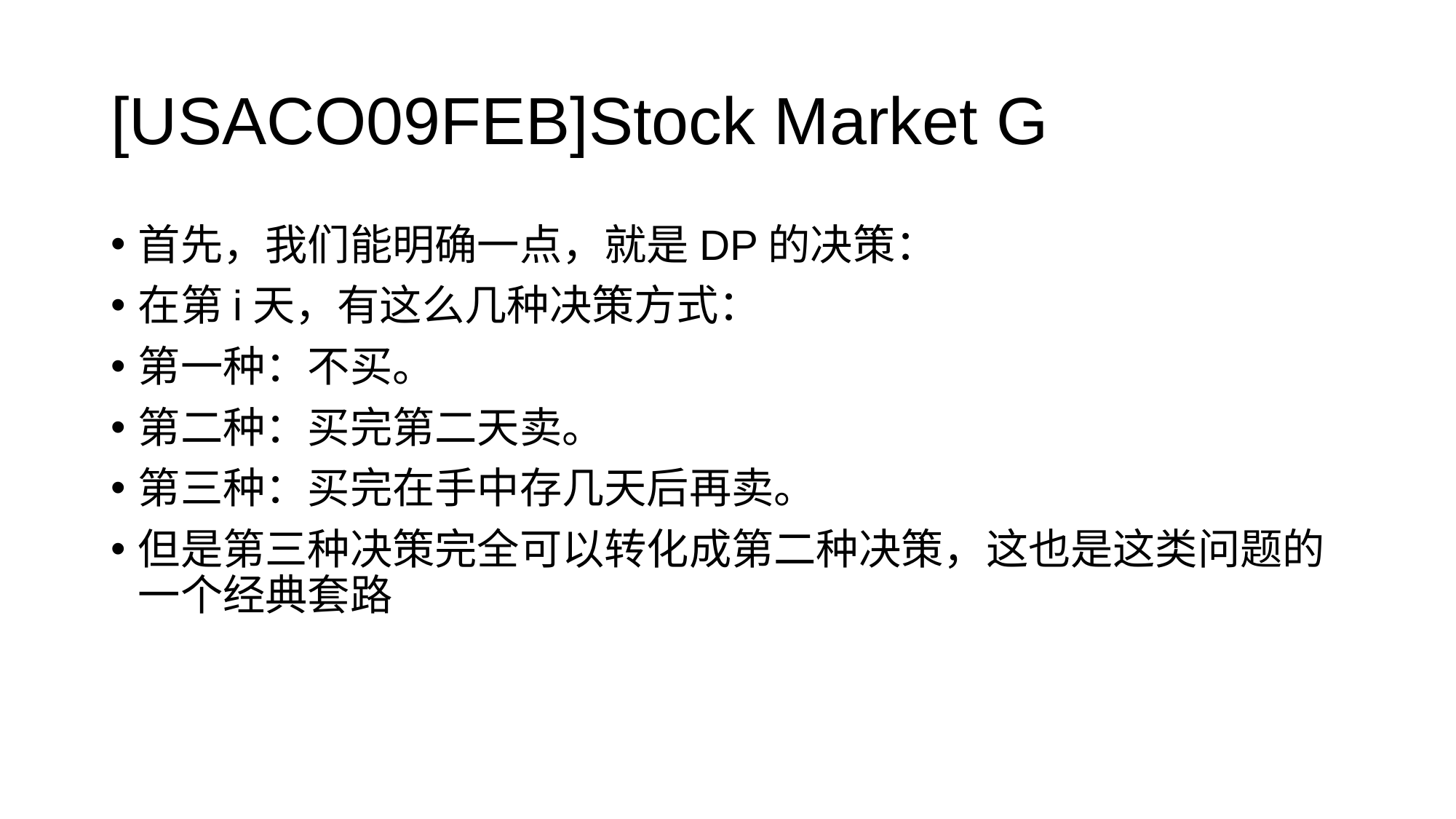

# [USACO09FEB]Stock Market G
首先，我们能明确一点，就是DP的决策：
在第i天，有这么几种决策方式：
第一种：不买。
第二种：买完第二天卖。
第三种：买完在手中存几天后再卖。
但是第三种决策完全可以转化成第二种决策，这也是这类问题的一个经典套路